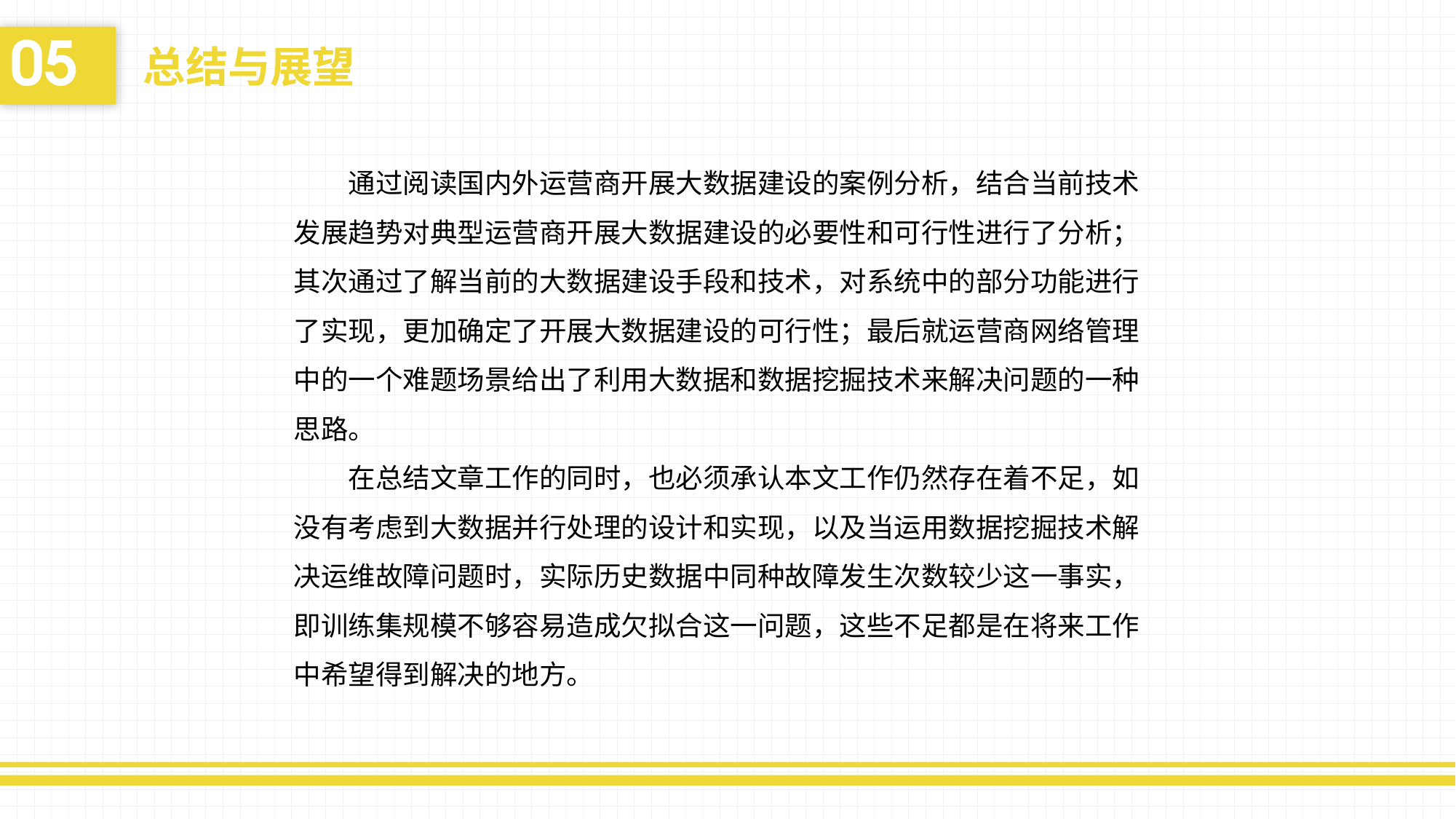

05
总结与展望
通过阅读国内外运营商开展大数据建设的案例分析，结合当前技术发展趋势对典型运营商开展大数据建设的必要性和可行性进行了分析；其次通过了解当前的大数据建设手段和技术，对系统中的部分功能进行了实现，更加确定了开展大数据建设的可行性；最后就运营商网络管理中的一个难题场景给出了利用大数据和数据挖掘技术来解决问题的一种思路。
在总结文章工作的同时，也必须承认本文工作仍然存在着不足，如没有考虑到大数据并行处理的设计和实现，以及当运用数据挖掘技术解决运维故障问题时，实际历史数据中同种故障发生次数较少这一事实，即训练集规模不够容易造成欠拟合这一问题，这些不足都是在将来工作中希望得到解决的地方。